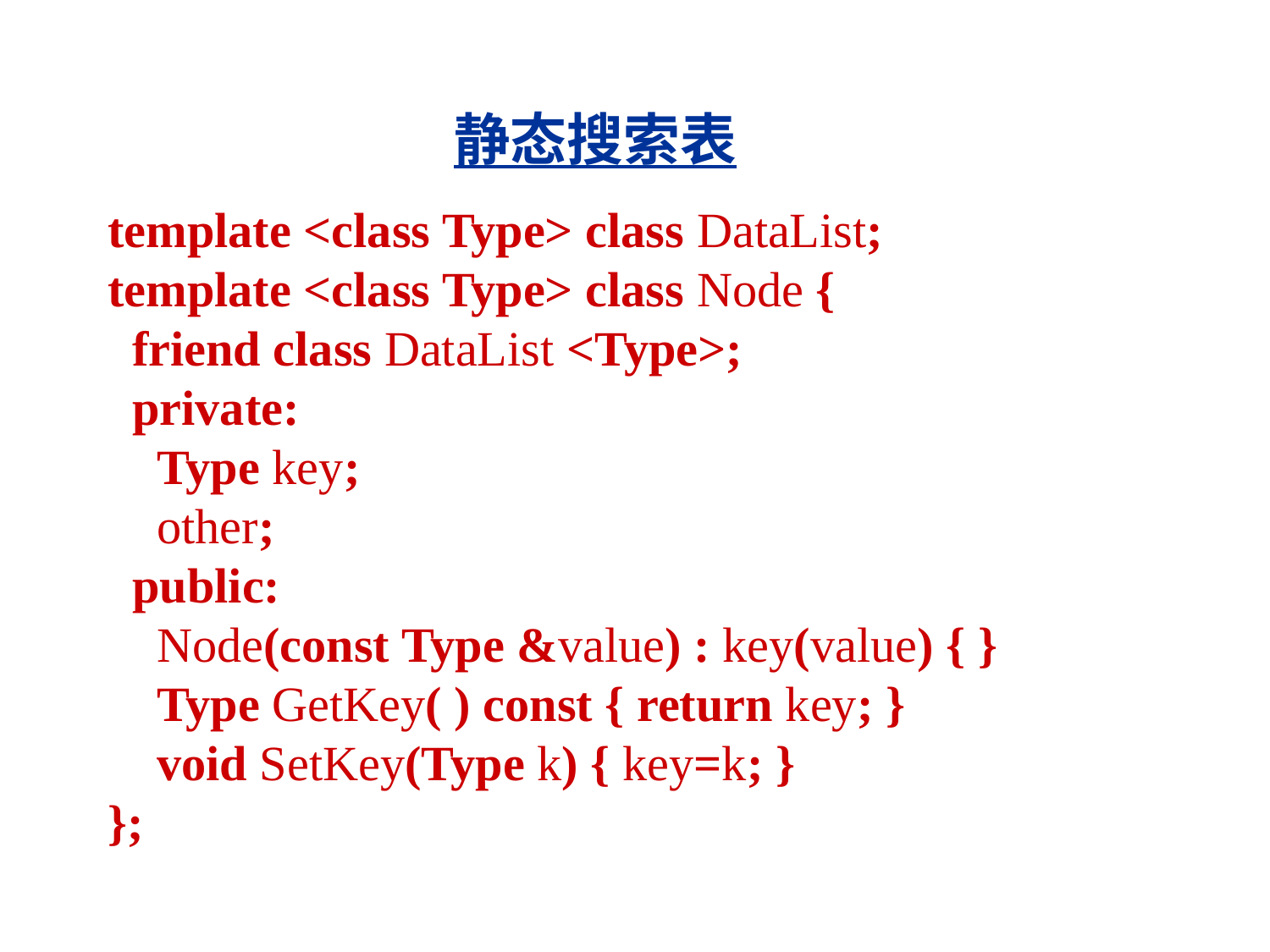

静态搜索表
template <class Type> class DataList;
template <class Type> class Node {
  friend class DataList <Type>;
  private:
    Type key;
    other;
  public:
    Node(const Type &value) : key(value) { }
    Type GetKey( ) const { return key; }
    void SetKey(Type k) { key=k; }
};
7